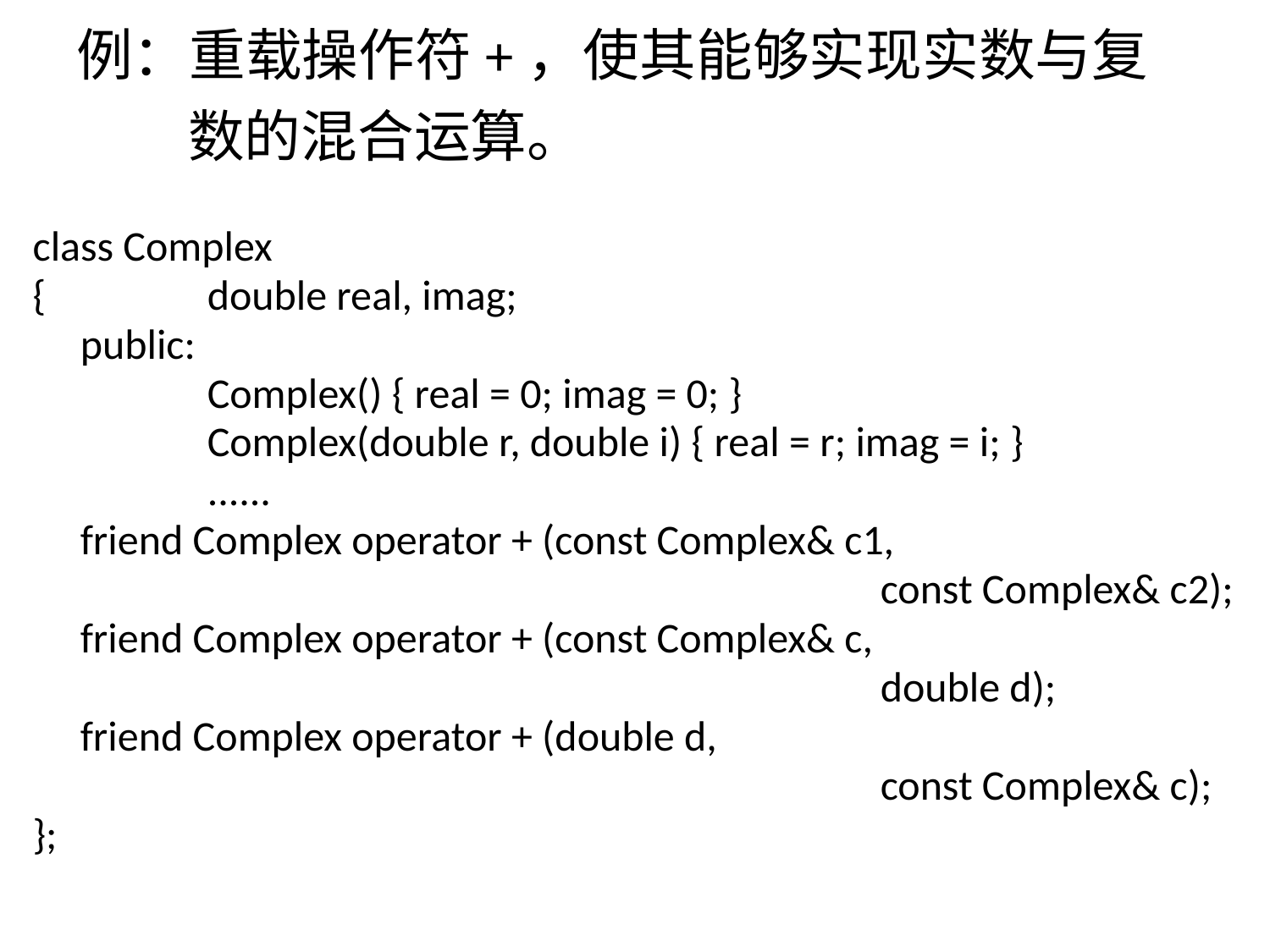

# 例：重载操作符+，使其能够实现实数与复数的混合运算。
class Complex
{		double real, imag;
	public:
		Complex() { real = 0; imag = 0; }
		Complex(double r, double i) { real = r; imag = i; }
		......
	friend Complex operator + (const Complex& c1,
							    const Complex& c2);
	friend Complex operator + (const Complex& c,
 							    double d);
	friend Complex operator + (double d,
							    const Complex& c);
};